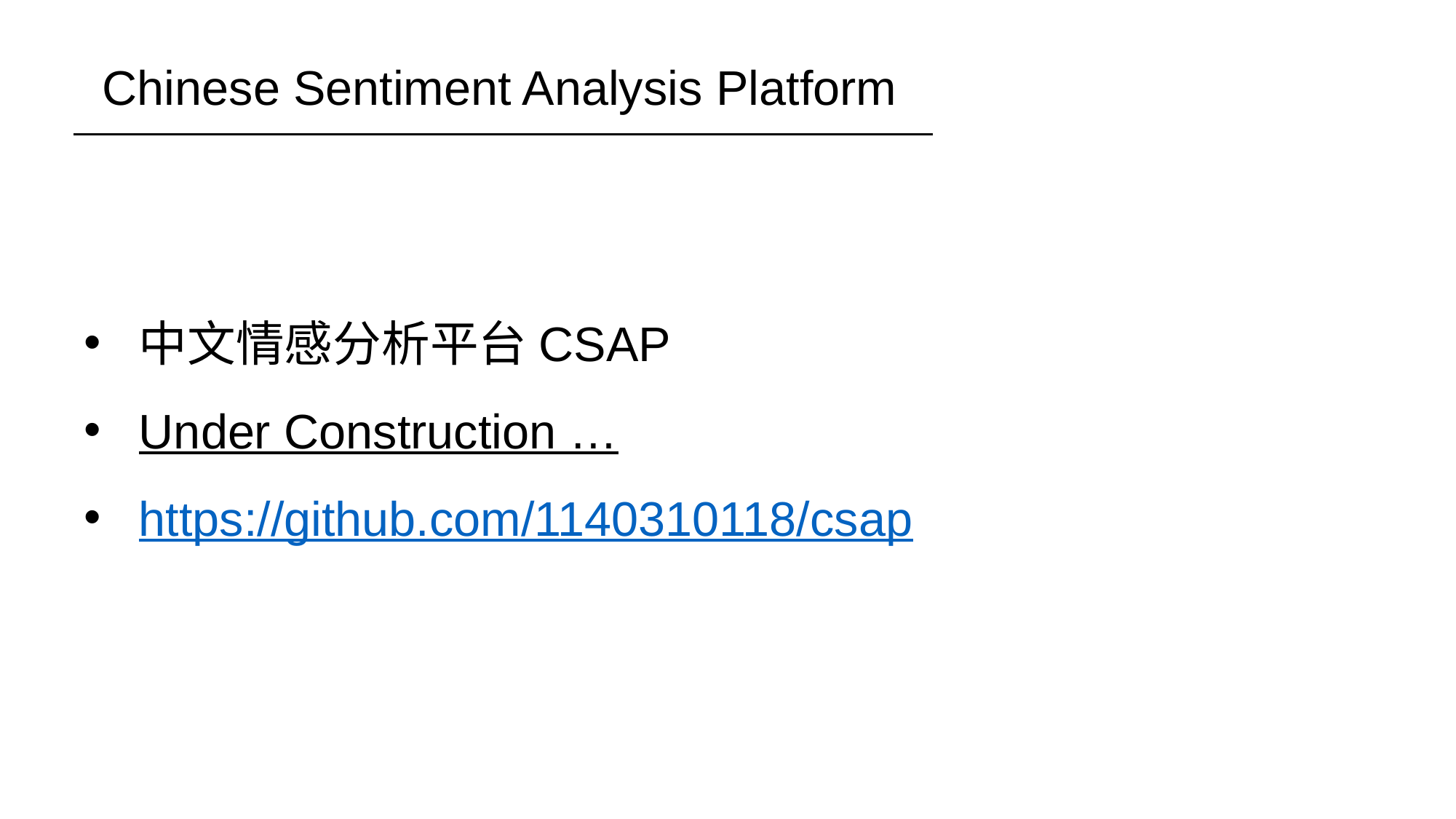

Chinese Sentiment Analysis Platform
中文情感分析平台CSAP
Under Construction …
https://github.com/1140310118/csap